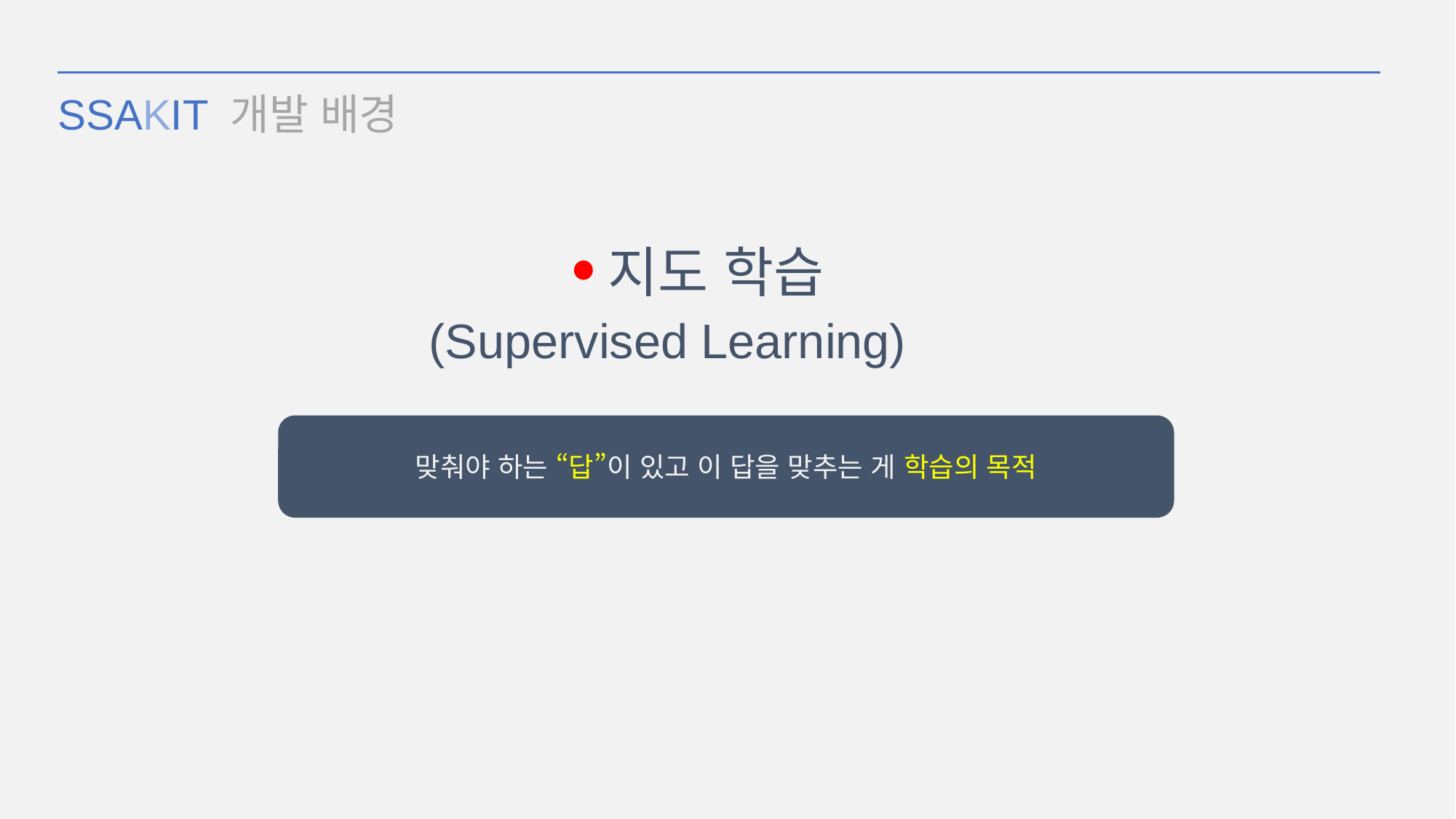

SSAKIT 개발 배경
지도 학습

(Supervised Learning)

맞춰야 하는 “답”이 있고 이 답을 맞추는 게 학습의 목적